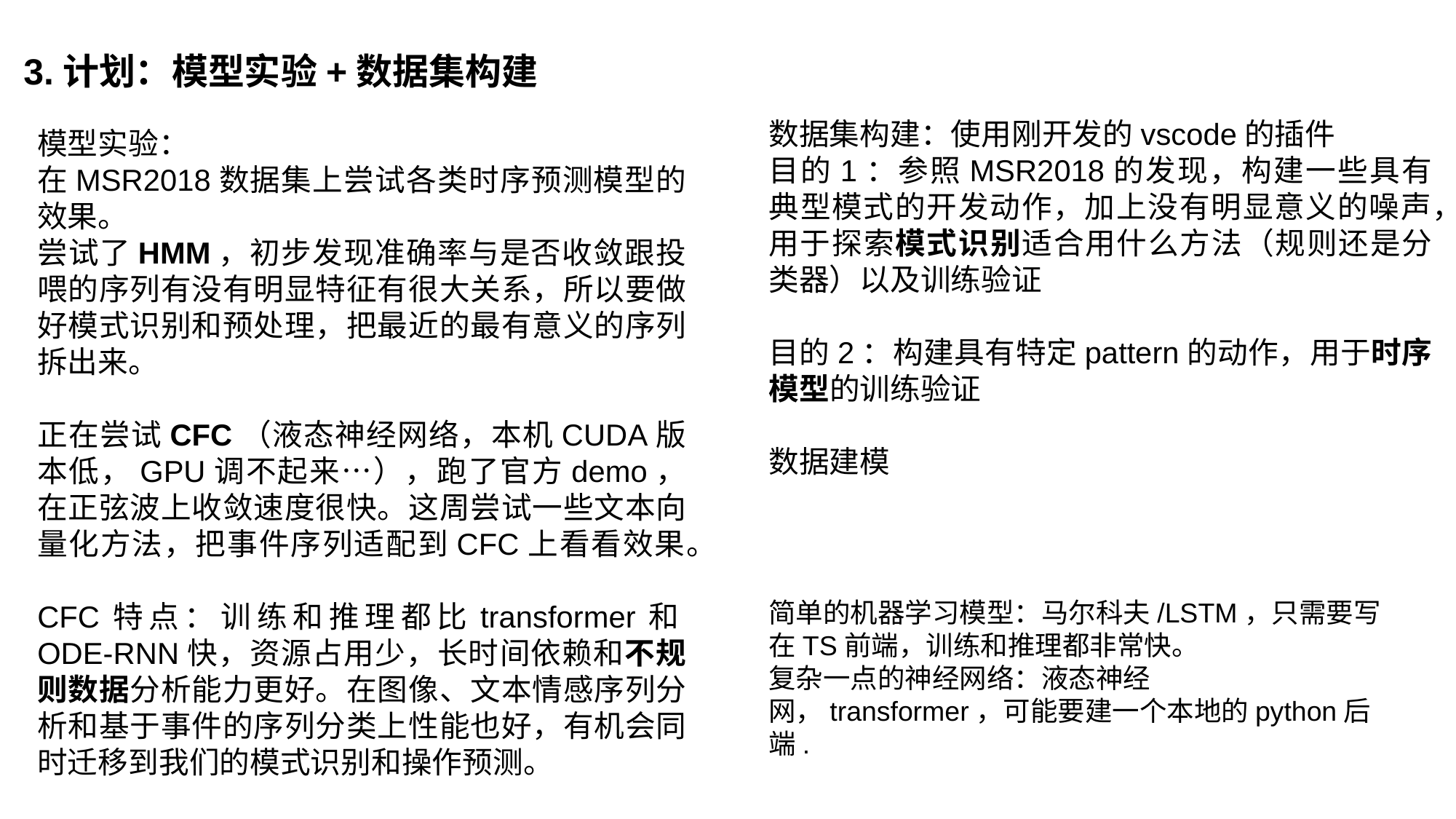

3.计划：模型实验+数据集构建
数据集构建：使用刚开发的vscode的插件
目的1：参照MSR2018的发现，构建一些具有典型模式的开发动作，加上没有明显意义的噪声，用于探索模式识别适合用什么方法（规则还是分类器）以及训练验证

目的2：构建具有特定pattern的动作，用于时序模型的训练验证

数据建模
模型实验：
在MSR2018数据集上尝试各类时序预测模型的效果。
尝试了HMM，初步发现准确率与是否收敛跟投喂的序列有没有明显特征有很大关系，所以要做好模式识别和预处理，把最近的最有意义的序列拆出来。

正在尝试CFC（液态神经网络，本机CUDA版本低，GPU调不起来…），跑了官方demo，在正弦波上收敛速度很快。这周尝试一些文本向量化方法，把事件序列适配到CFC上看看效果。

CFC特点：训练和推理都比transformer和ODE-RNN快，资源占用少，长时间依赖和不规则数据分析能力更好。在图像、文本情感序列分析和基于事件的序列分类上性能也好，有机会同时迁移到我们的模式识别和操作预测。
简单的机器学习模型：马尔科夫/LSTM，只需要写在TS前端，训练和推理都非常快。
复杂一点的神经网络：液态神经网，transformer，可能要建一个本地的python后端.